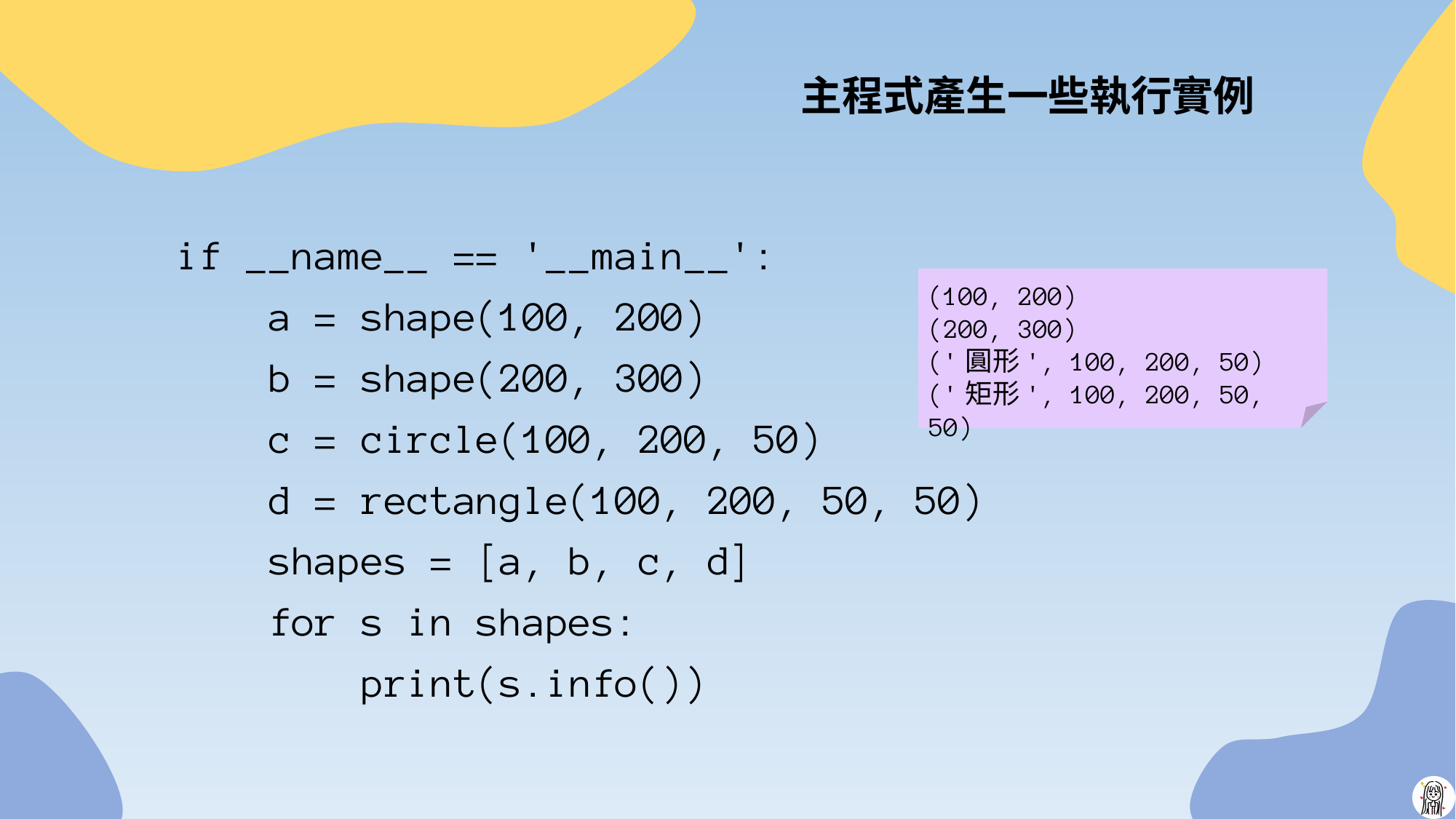

# 主程式產生一些執行實例
if __name__ == '__main__':
    a = shape(100, 200)
    b = shape(200, 300)
    c = circle(100, 200, 50)
    d = rectangle(100, 200, 50, 50)
    shapes = [a, b, c, d]
    for s in shapes:
        print(s.info())

(100, 200)
(200, 300)
('圓形', 100, 200, 50)
('矩形', 100, 200, 50, 50)
32